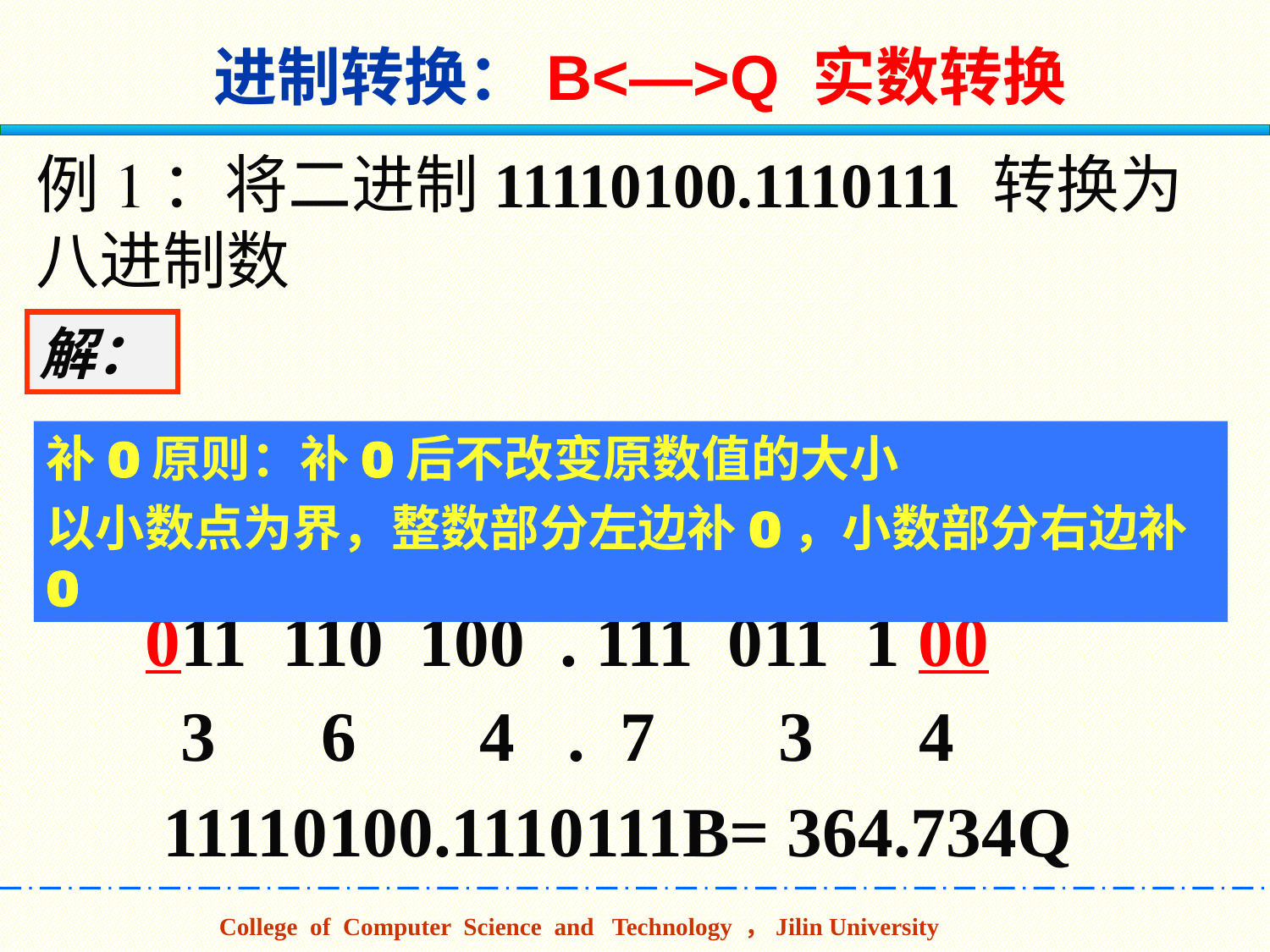

进制转换：B<—>Q 实数转换
例1：将二进制11110100.1110111 转换为八进制数
解：
补0原则：补0后不改变原数值的大小
以小数点为界，整数部分左边补0，小数部分右边补0
011  110  100  . 111  011  1 00
  3      6       4   .  7       3      4
 11110100.1110111B= 364.734Q